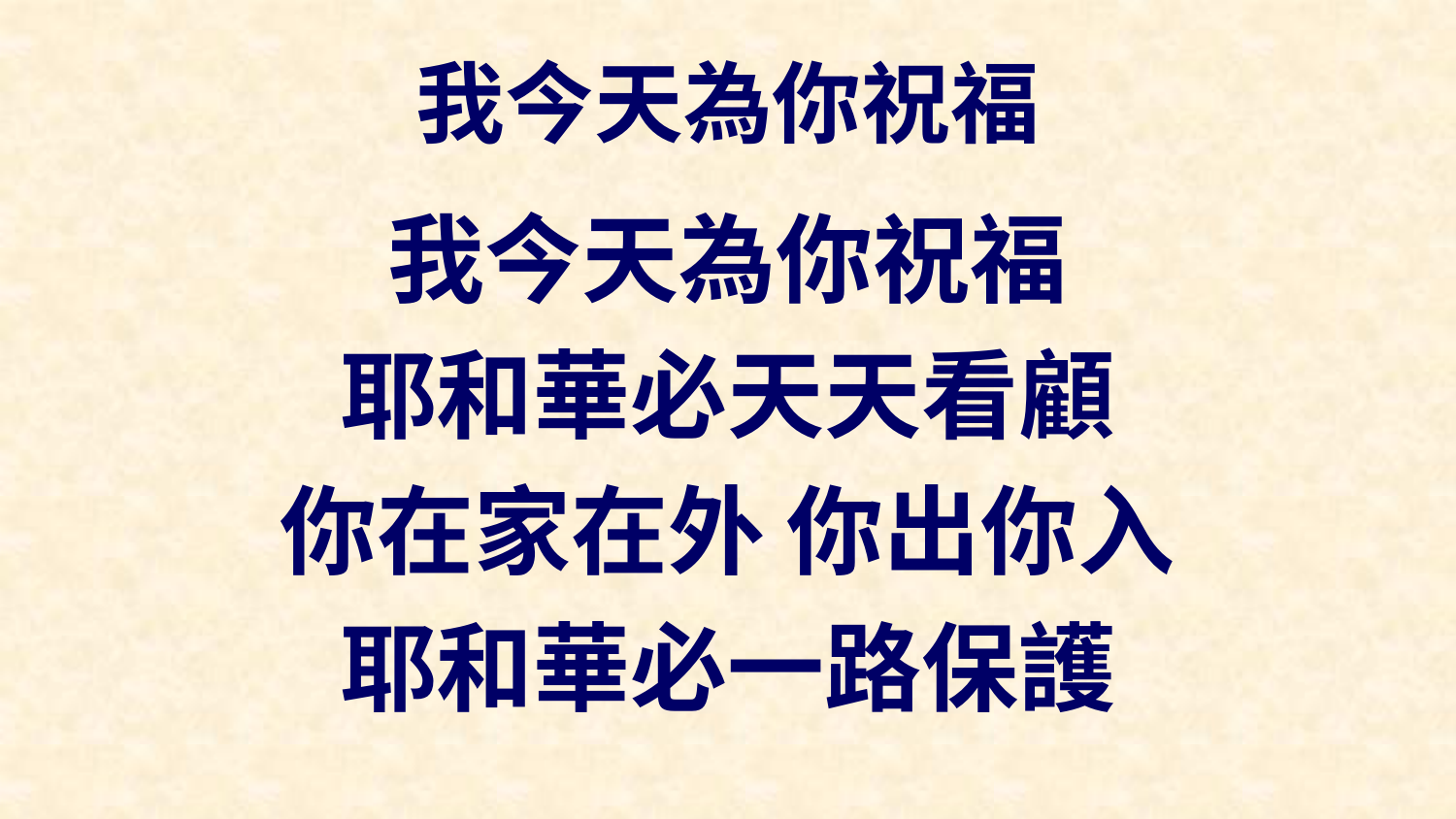

# 我今天為你祝福
我今天為你祝福
耶和華必天天看顧
你在家在外 你出你入
耶和華必一路保護